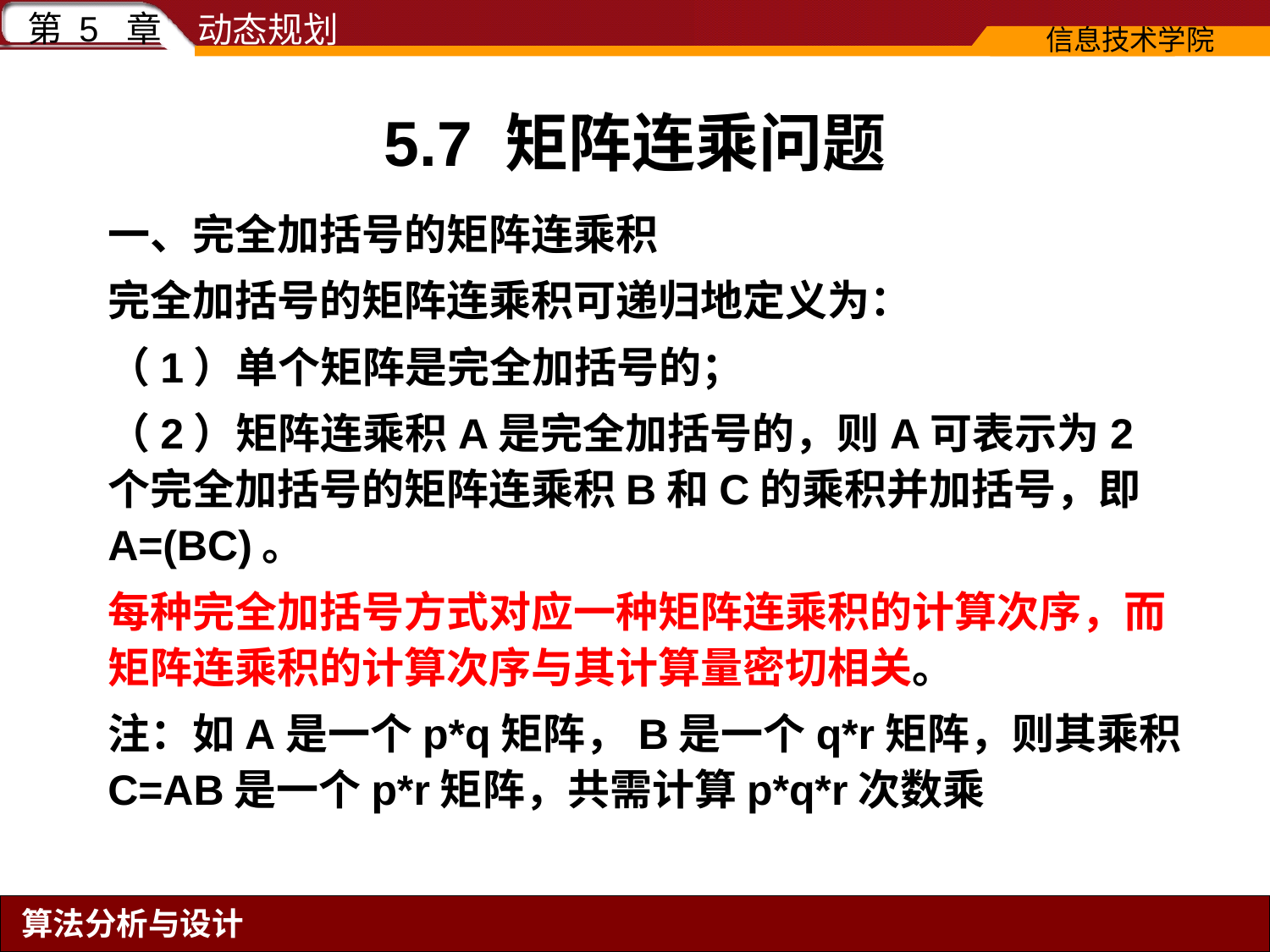

# 5.7 矩阵连乘问题
一、完全加括号的矩阵连乘积
完全加括号的矩阵连乘积可递归地定义为：
（1）单个矩阵是完全加括号的；
（2）矩阵连乘积A是完全加括号的，则A可表示为2个完全加括号的矩阵连乘积B和C的乘积并加括号，即 A=(BC)。
每种完全加括号方式对应一种矩阵连乘积的计算次序，而矩阵连乘积的计算次序与其计算量密切相关。
注：如A是一个p*q矩阵，B是一个q*r矩阵，则其乘积C=AB是一个p*r矩阵，共需计算p*q*r次数乘